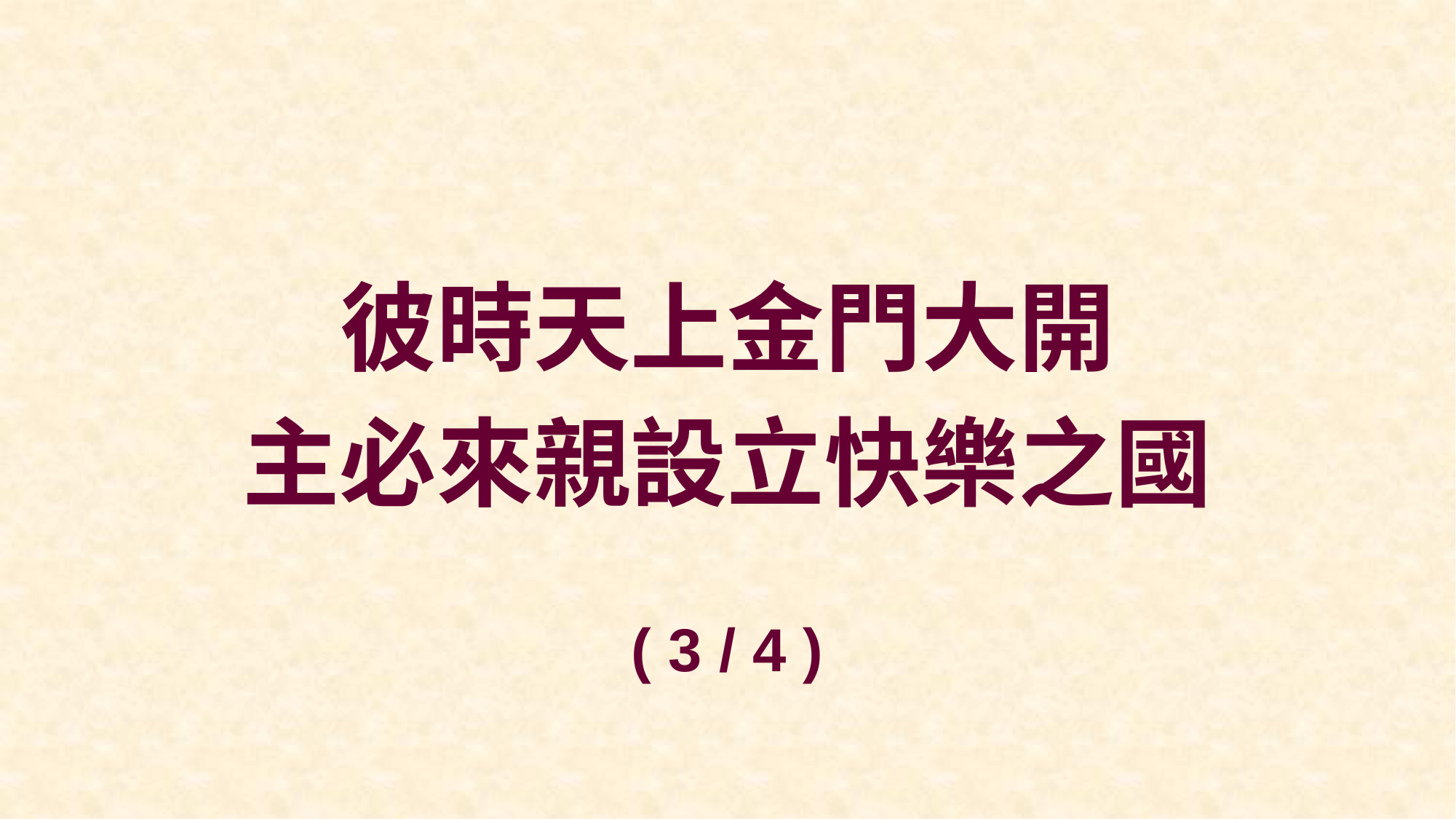

彼時天上金門大開
主必來親設立快樂之國
( 3 / 4 )